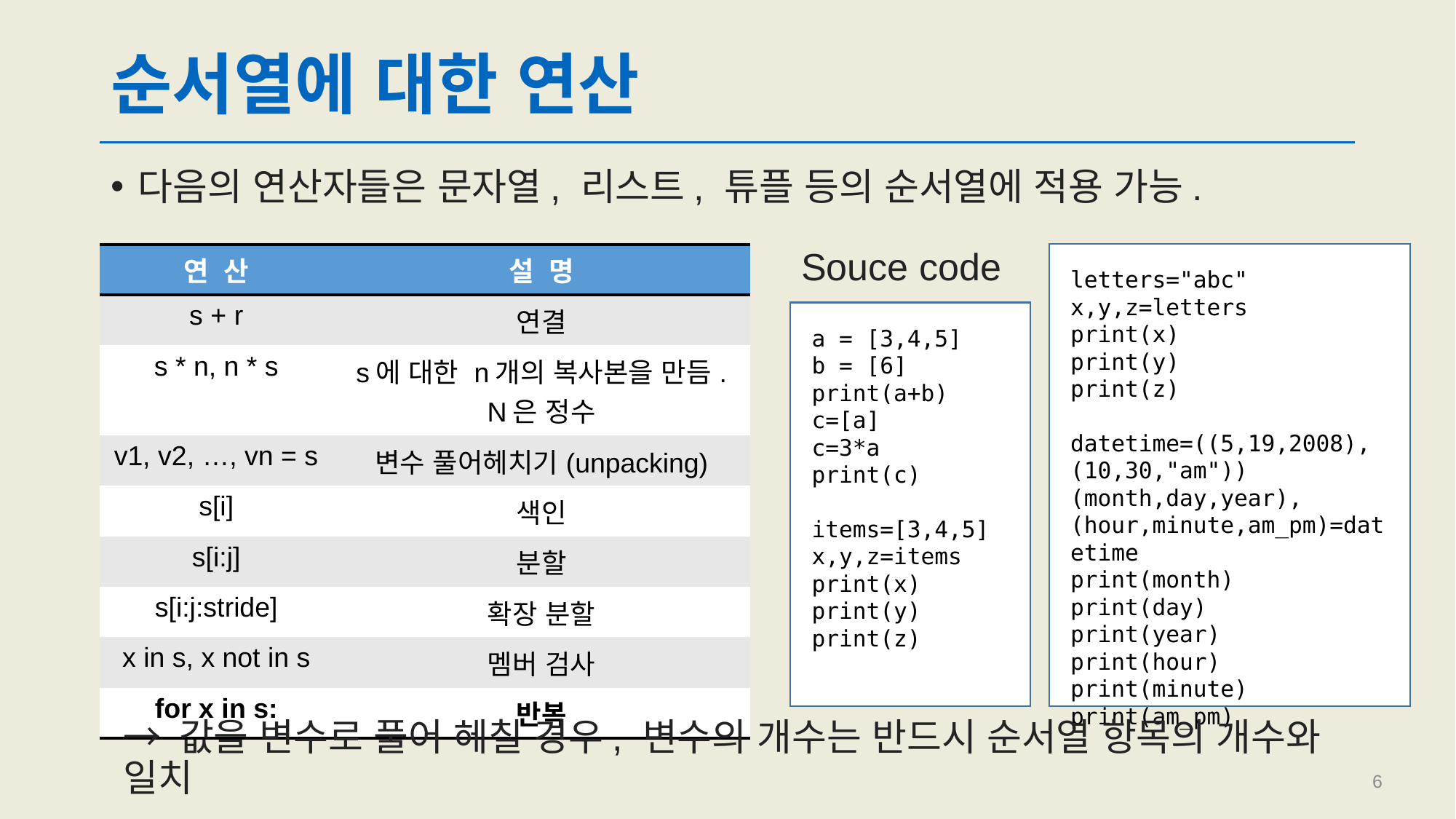

# 순서열에 대한 연산
다음의 연산자들은 문자열, 리스트, 튜플 등의 순서열에 적용 가능.
Souce code
letters="abc"
x,y,z=letters
print(x)
print(y)
print(z)

datetime=((5,19,2008), (10,30,"am"))
(month,day,year),(hour,minute,am_pm)=datetime
print(month)
print(day)
print(year)
print(hour)
print(minute)
print(am_pm)
| 연 산 | 설 명 |
| --- | --- |
| s + r | 연결 |
| s \* n, n \* s | s에 대한 n개의 복사본을 만듬. N은 정수 |
| v1, v2, …, vn = s | 변수 풀어헤치기(unpacking) |
| s[i] | 색인 |
| s[i:j] | 분할 |
| s[i:j:stride] | 확장 분할 |
| x in s, x not in s | 멤버 검사 |
| for x in s: | 반복 |
a = [3,4,5]
b = [6]
print(a+b)
c=[a]
c=3*a
print(c)

items=[3,4,5]
x,y,z=items
print(x)
print(y)
print(z)

→ 값을 변수로 풀어 헤칠 경우, 변수의 개수는 반드시 순서열 항목의 개수와 일치
6